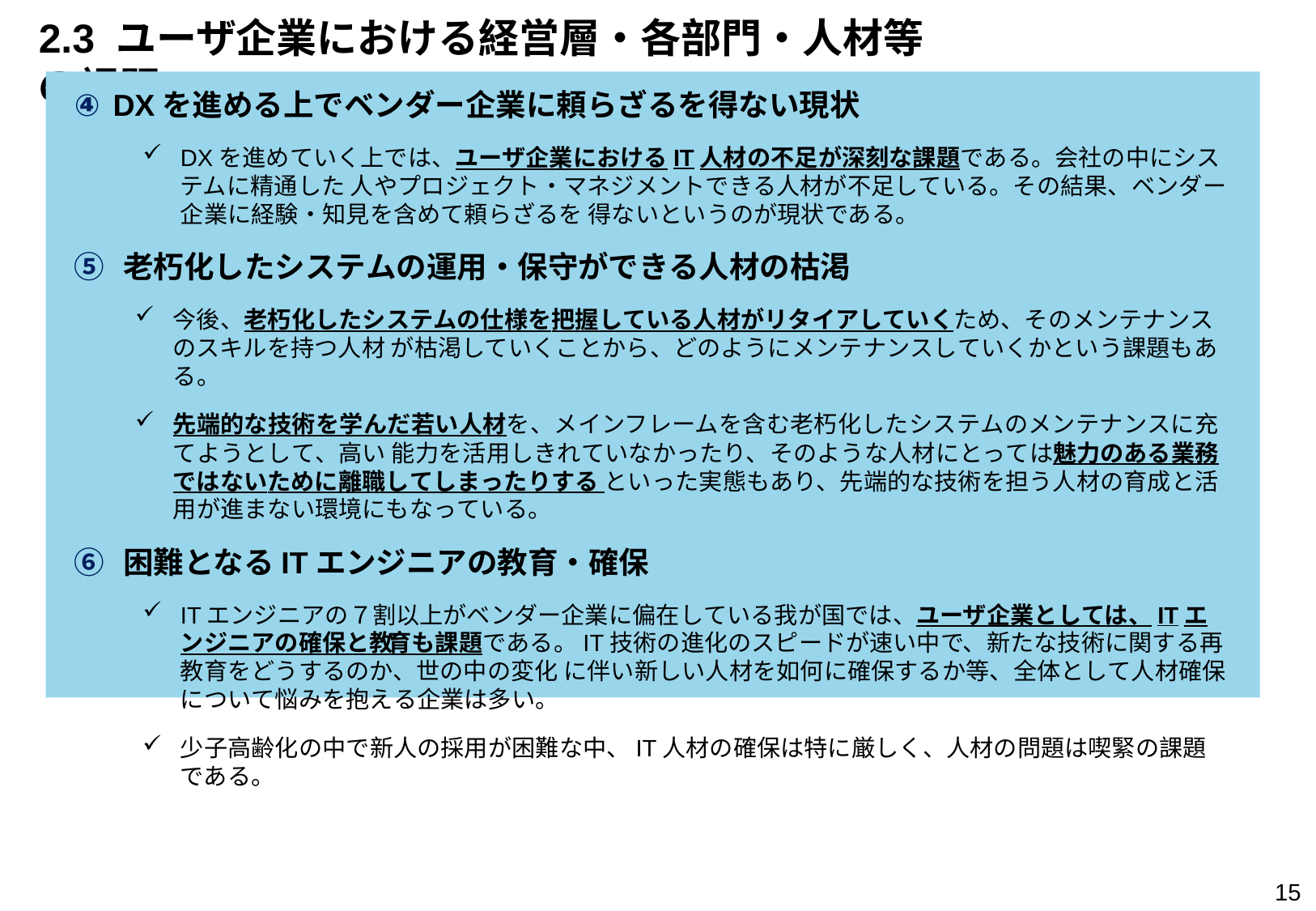

# 2.3 ユーザ企業における経営層・各部門・人材等の課題

④ DXを進める上でベンダー企業に頼らざるを得ない現状
DXを進めていく上では、ユーザ企業におけるIT人材の不足が深刻な課題である。会社の中にシステムに精通した 人やプロジェクト・マネジメントできる人材が不足している。その結果、ベンダー企業に経験・知見を含めて頼らざるを 得ないというのが現状である。
⑤ 老朽化したシステムの運用・保守ができる人材の枯渇
今後、老朽化したシステムの仕様を把握している人材がリタイアしていくため、そのメンテナンスのスキルを持つ人材 が枯渇していくことから、どのようにメンテナンスしていくかという課題もある。
先端的な技術を学んだ若い人材を、メインフレームを含む老朽化したシステムのメンテナンスに充てようとして、高い 能力を活用しきれていなかったり、そのような人材にとっては魅力のある業務ではないために離職してしまったりする といった実態もあり、先端的な技術を担う人材の育成と活用が進まない環境にもなっている。
⑥ 困難となるITエンジニアの教育・確保
ITエンジニアの７割以上がベンダー企業に偏在している我が国では、ユーザ企業としては、ITエンジニアの確保と教 育も課題である。IT技術の進化のスピードが速い中で、新たな技術に関する再教育をどうするのか、世の中の変化 に伴い新しい人材を如何に確保するか等、全体として人材確保について悩みを抱える企業は多い。
少子高齢化の中で新人の採用が困難な中、IT人材の確保は特に厳しく、人材の問題は喫緊の課題である。
15